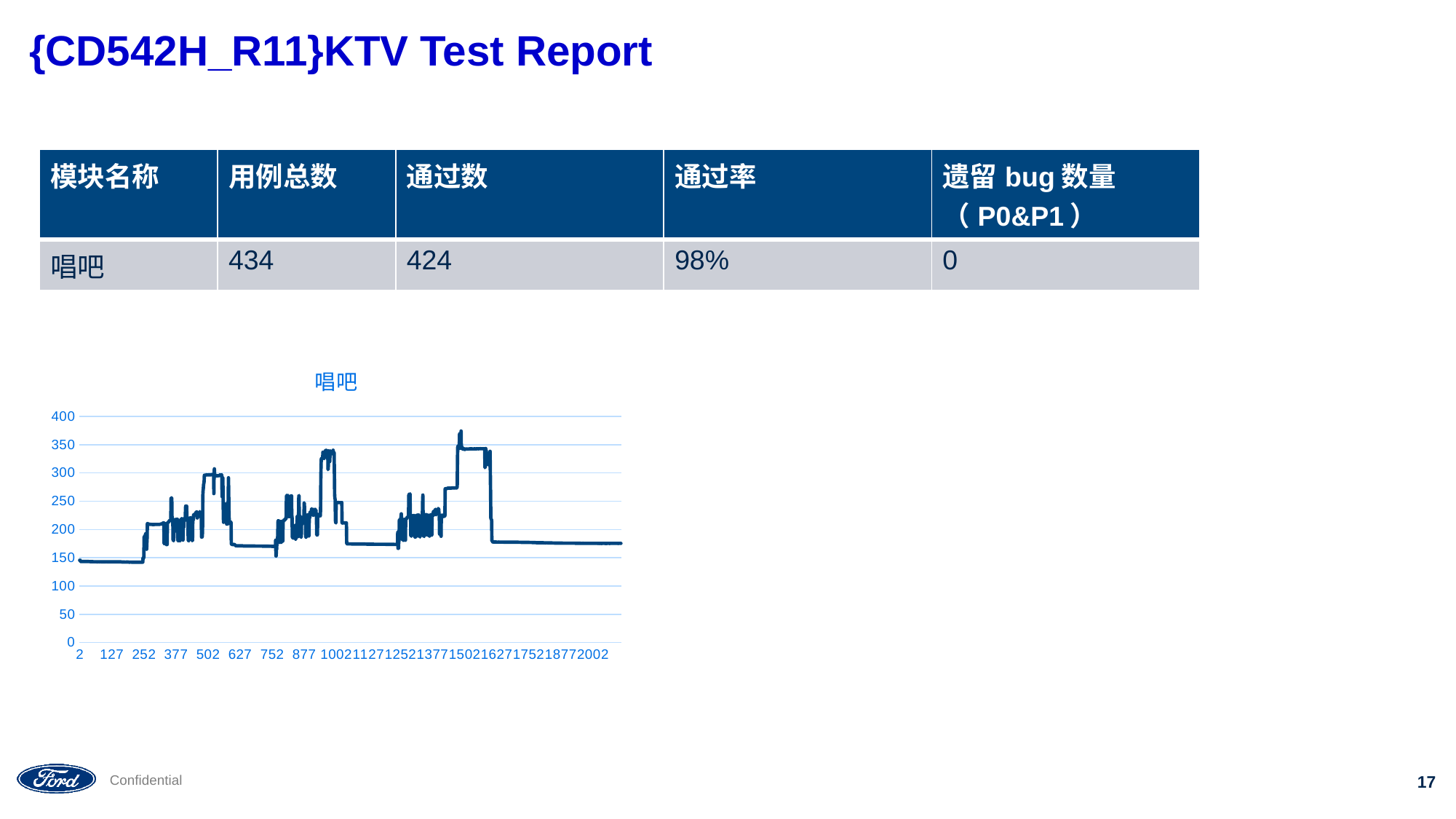

{CD542H_R11}KTV Test Report
| 模块名称 | 用例总数 | 通过数 | 通过率 | 遗留bug数量（P0&P1） |
| --- | --- | --- | --- | --- |
| 唱吧 | 434 | 424 | 98% | 0 |

### Chart: 唱吧

| Category |  |
|---|---|